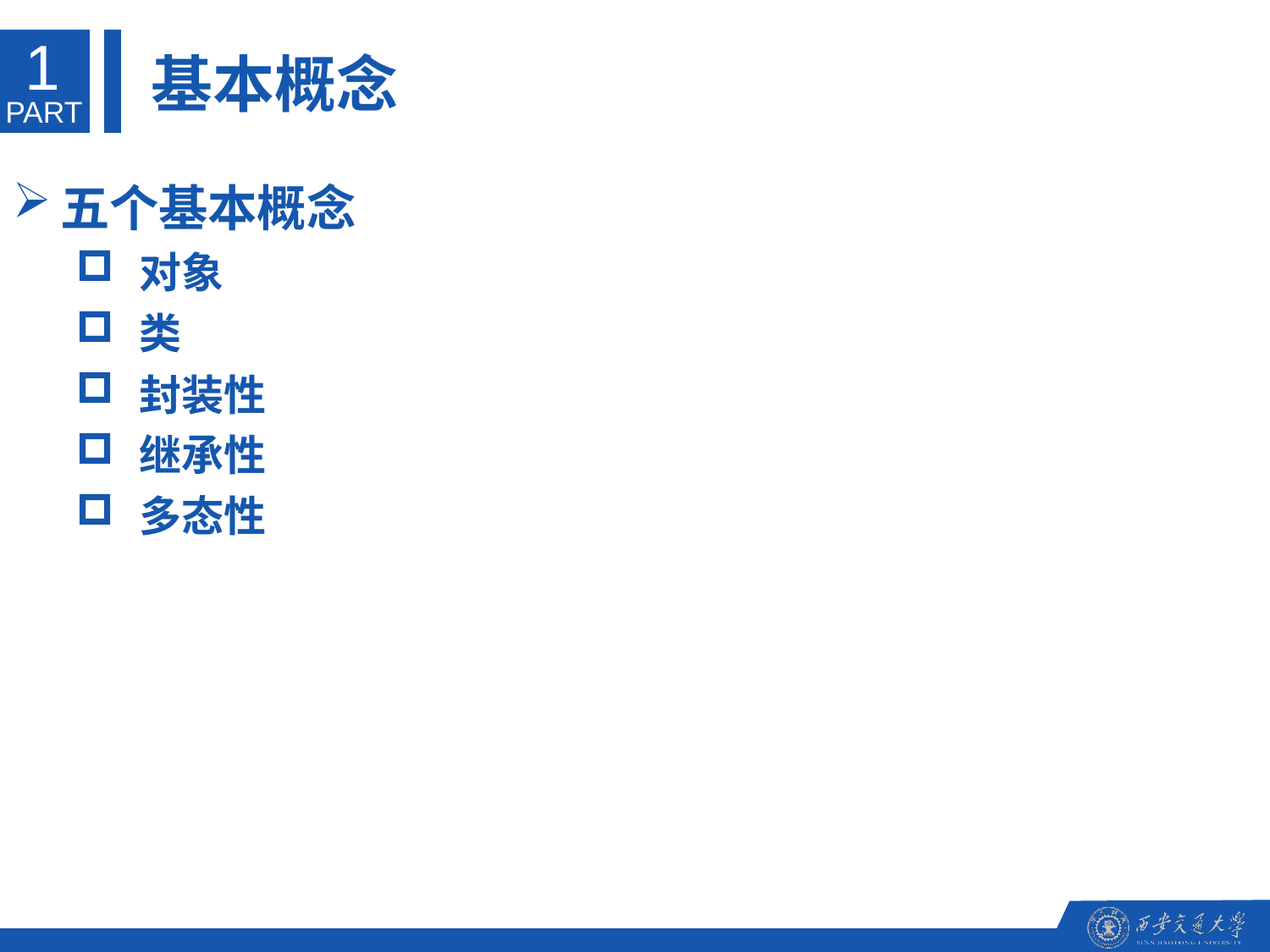

1
基本概念
PART
五个基本概念
对象
类
封装性
继承性
多态性